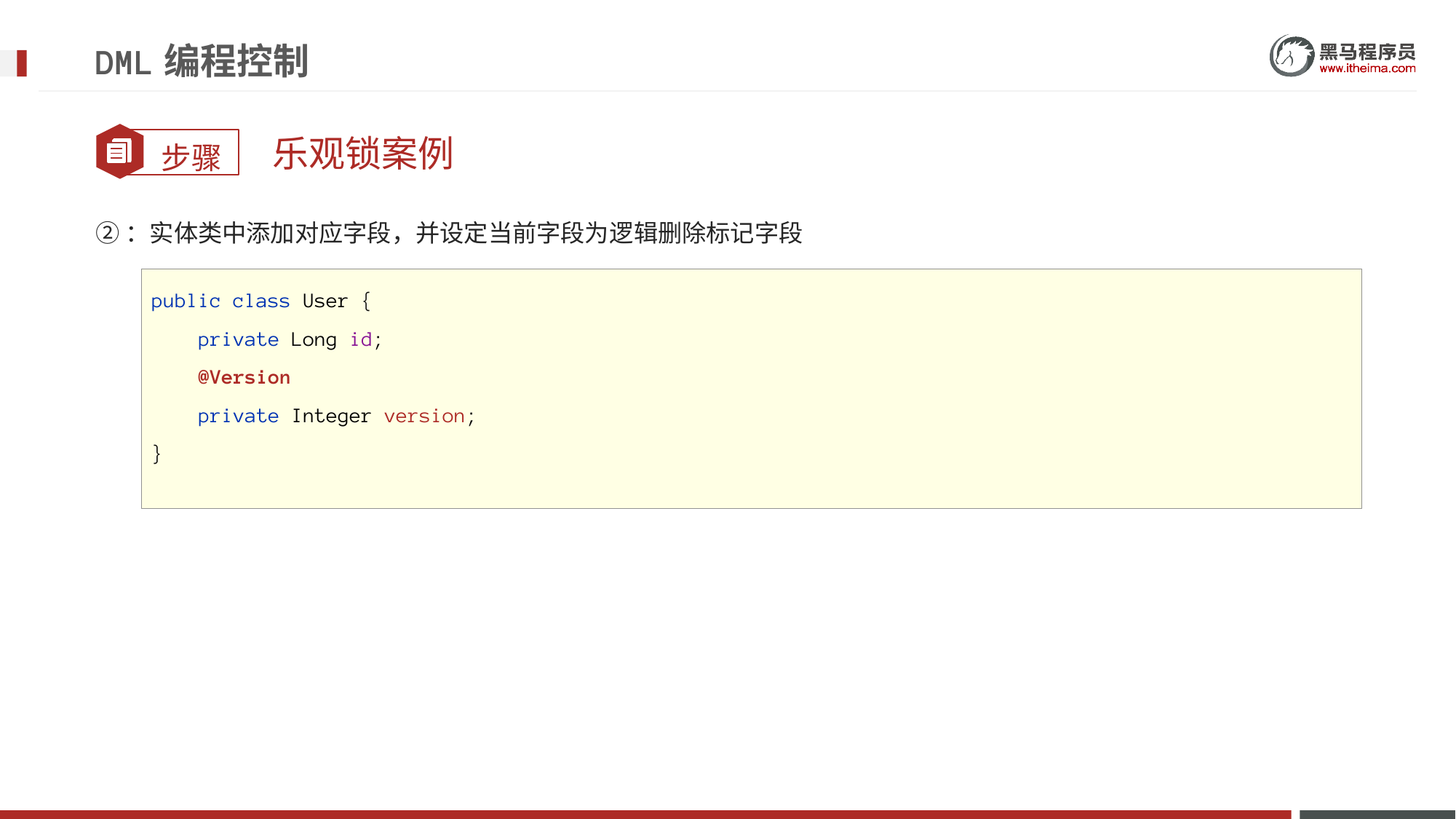

# DML编程控制
乐观锁案例
②：实体类中添加对应字段，并设定当前字段为逻辑删除标记字段
public class User {
    private Long id;
    @Version
    private Integer version;
}